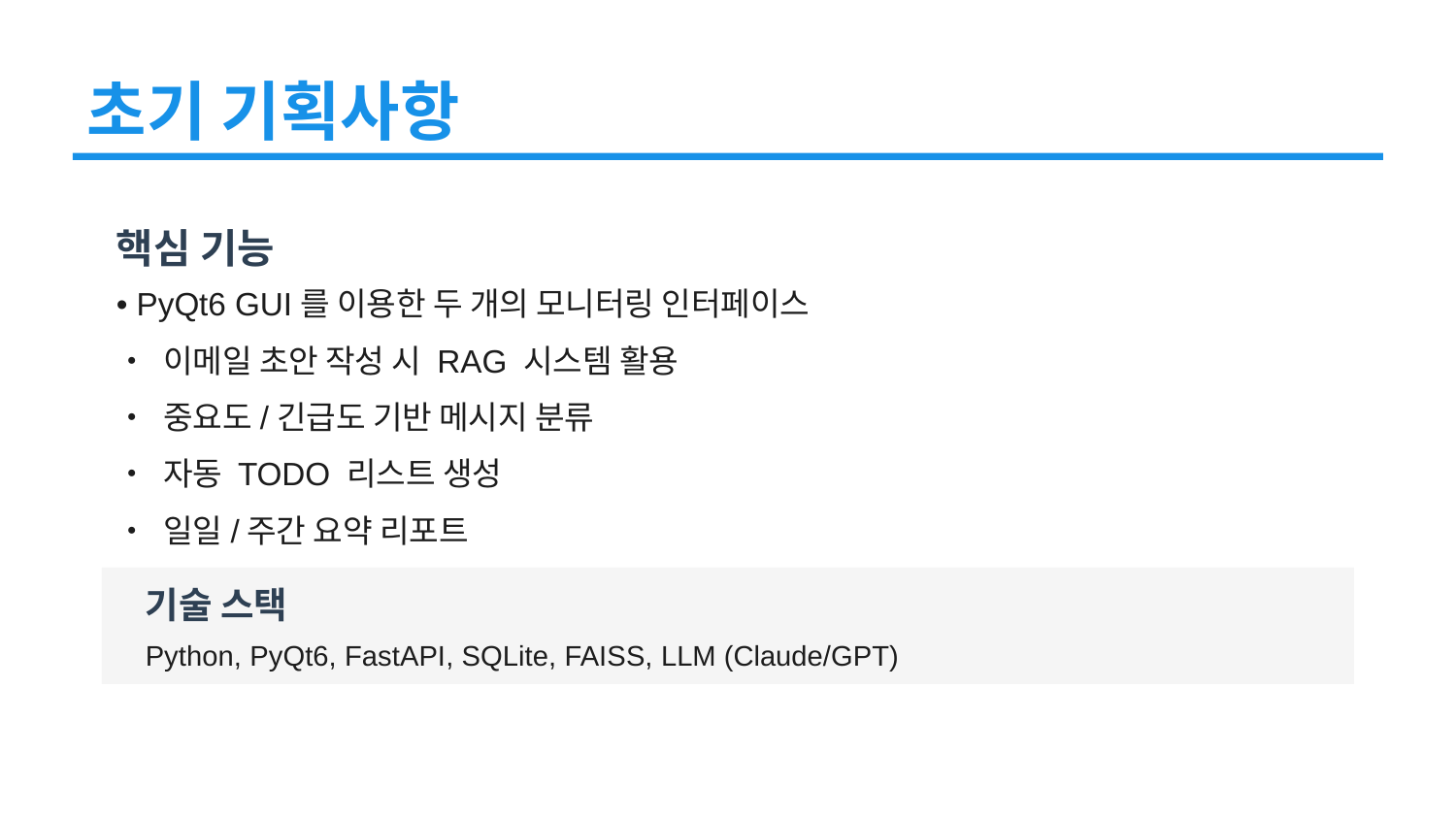

초기 기획사항

핵심 기능
• PyQt6 GUI를 이용한 두 개의 모니터링 인터페이스
• 이메일 초안 작성 시 RAG 시스템 활용
• 중요도/긴급도 기반 메시지 분류
• 자동 TODO 리스트 생성
• 일일/주간 요약 리포트

기술 스택
Python, PyQt6, FastAPI, SQLite, FAISS, LLM (Claude/GPT)